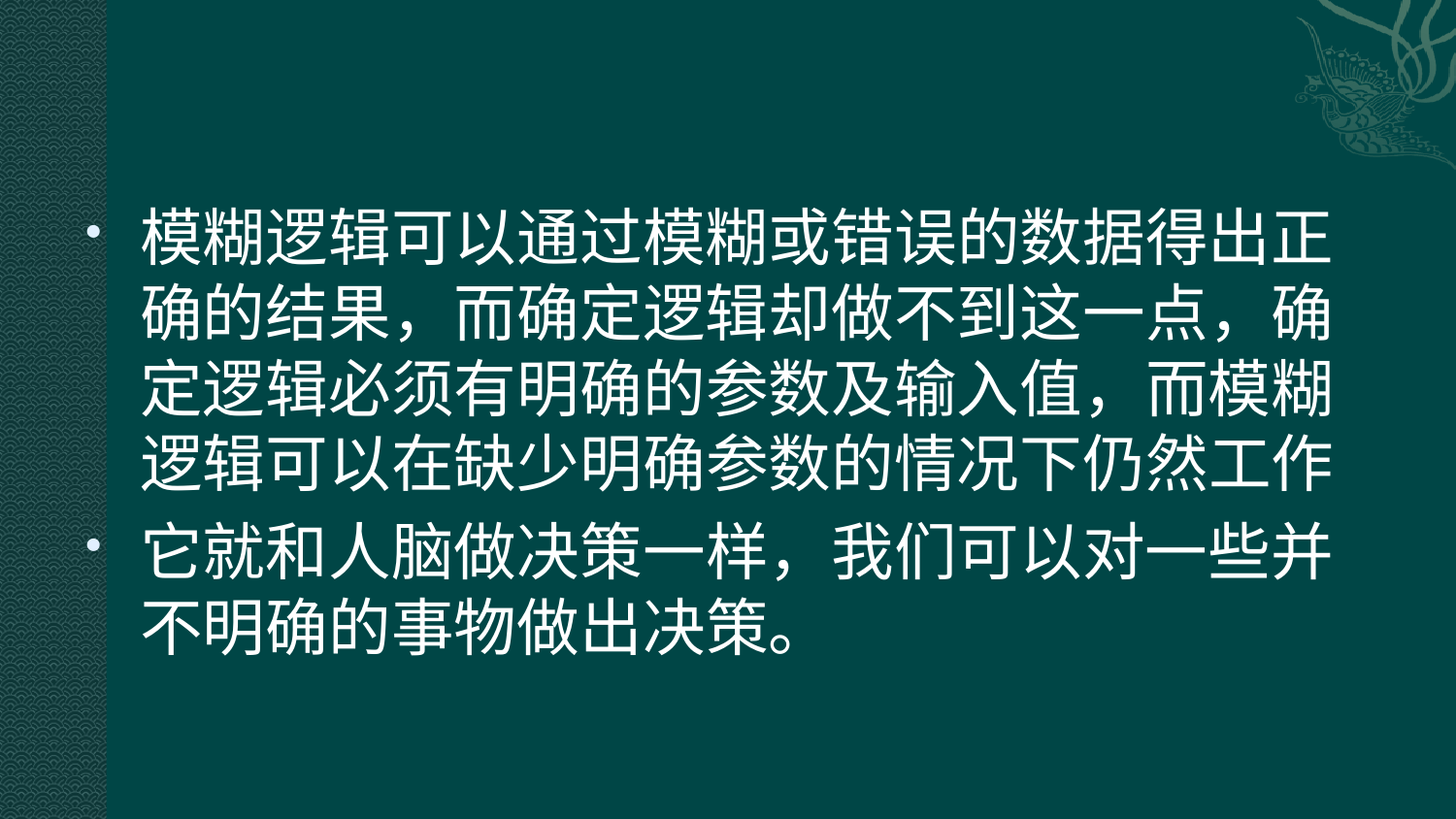

#
模糊逻辑可以通过模糊或错误的数据得出正确的结果，而确定逻辑却做不到这一点，确定逻辑必须有明确的参数及输入值，而模糊逻辑可以在缺少明确参数的情况下仍然工作
它就和人脑做决策一样，我们可以对一些并不明确的事物做出决策。